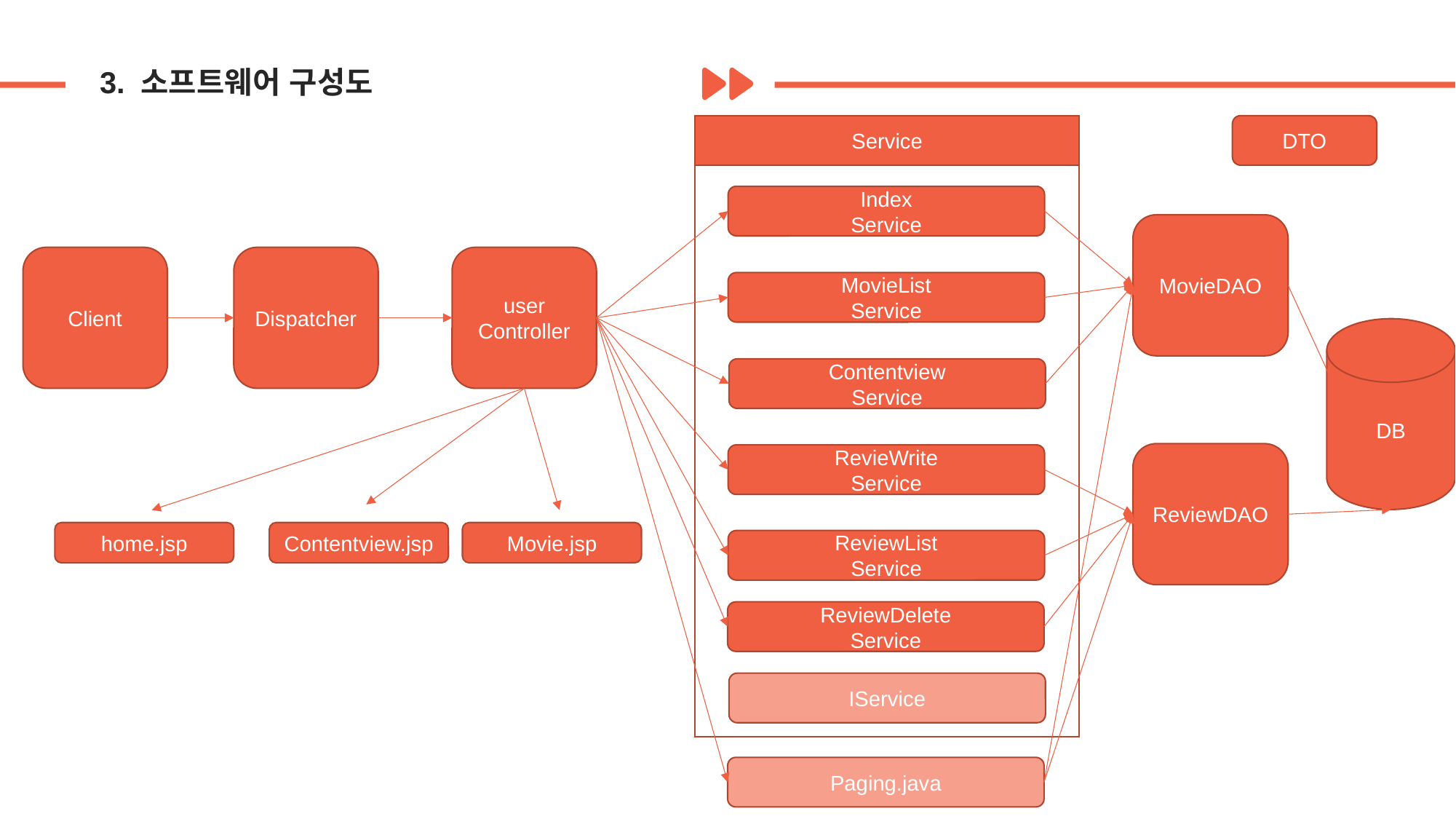

3. 소프트웨어 구성도
Service
DTO

Index
Service
You can simply impress your audience and add a unique zing and appeal to your Presentations. Easy to change colors, photos and Text. Get a modern PowerPoint  Presentation that is beautifully designed.
MovieDAO
Client
Dispatcher
user
Controller
MovieList
Service
DB
Contentview
Service
ReviewDAO
RevieWrite
Service
home.jsp
Contentview.jsp
Movie.jsp
ReviewList
Service
ReviewDelete
Service
IService
Paging.java